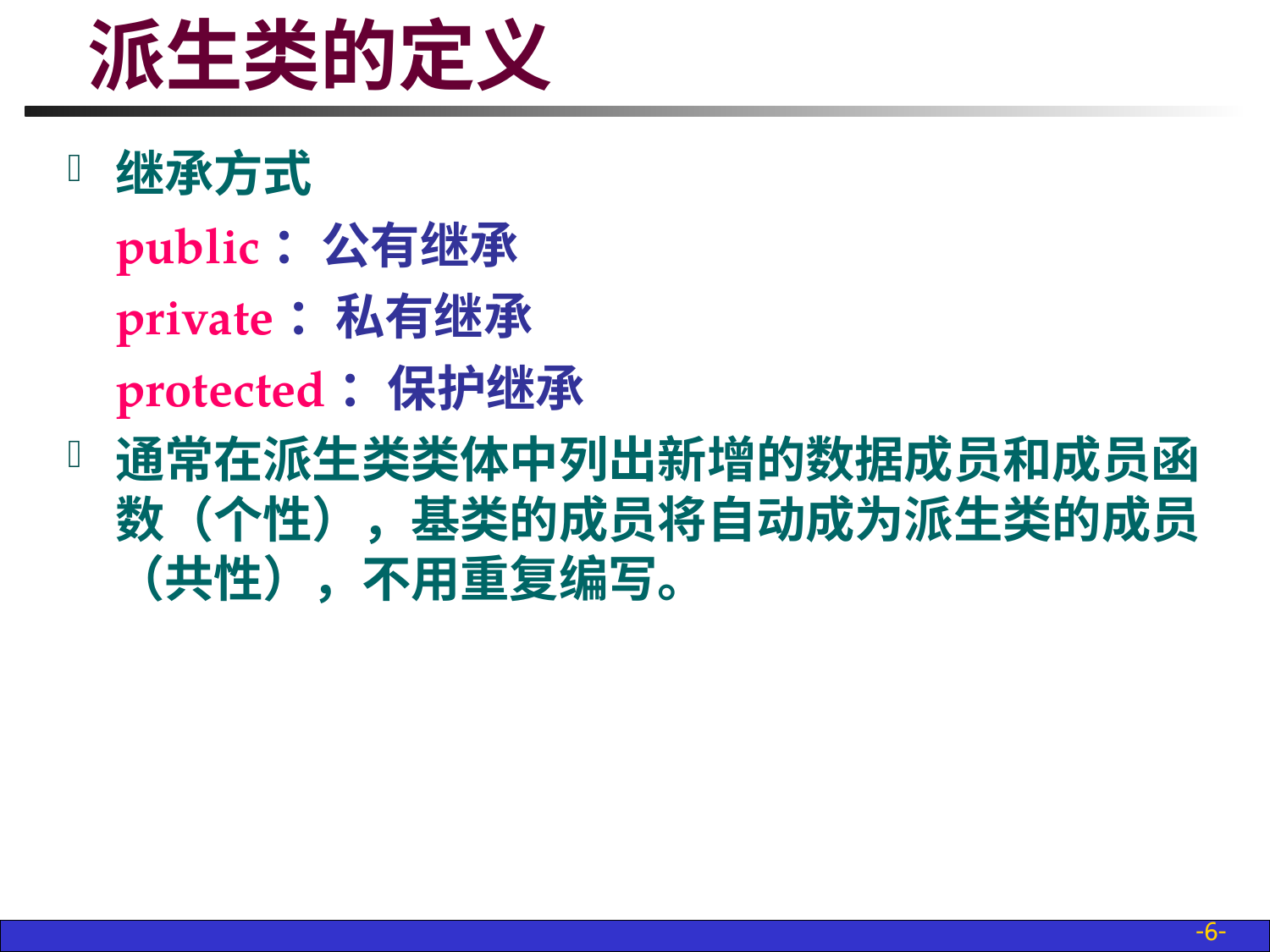

# 派生类的定义
继承方式
	public：公有继承
	private：私有继承
	protected：保护继承
通常在派生类类体中列出新增的数据成员和成员函数（个性），基类的成员将自动成为派生类的成员（共性），不用重复编写。
-6-